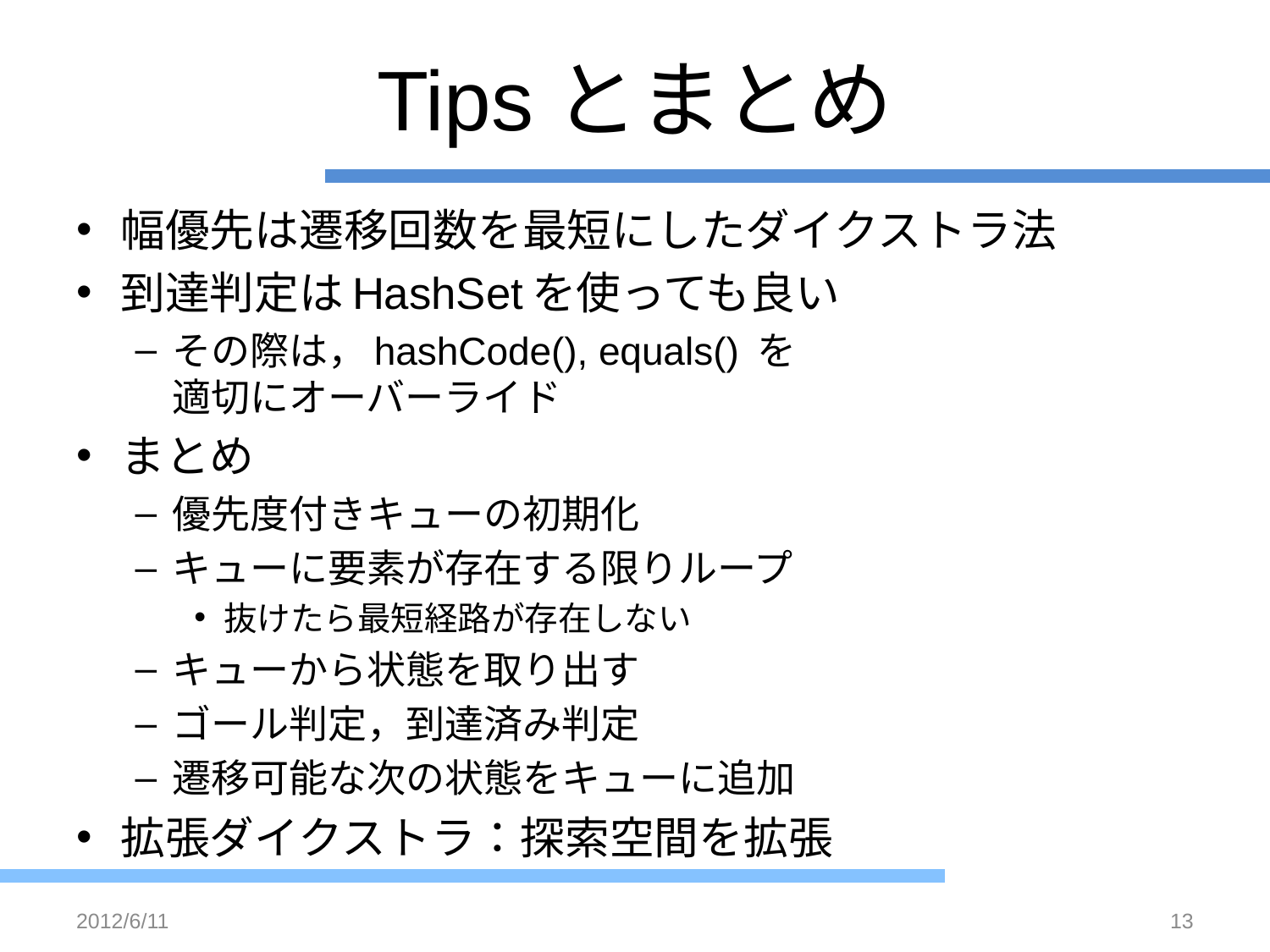

# Tipsとまとめ
幅優先は遷移回数を最短にしたダイクストラ法
到達判定はHashSetを使っても良い
その際は，hashCode(), equals() を
適切にオーバーライド
まとめ
優先度付きキューの初期化
キューに要素が存在する限りループ
抜けたら最短経路が存在しない
キューから状態を取り出す
ゴール判定，到達済み判定
遷移可能な次の状態をキューに追加
拡張ダイクストラ：探索空間を拡張
2012/6/11

13